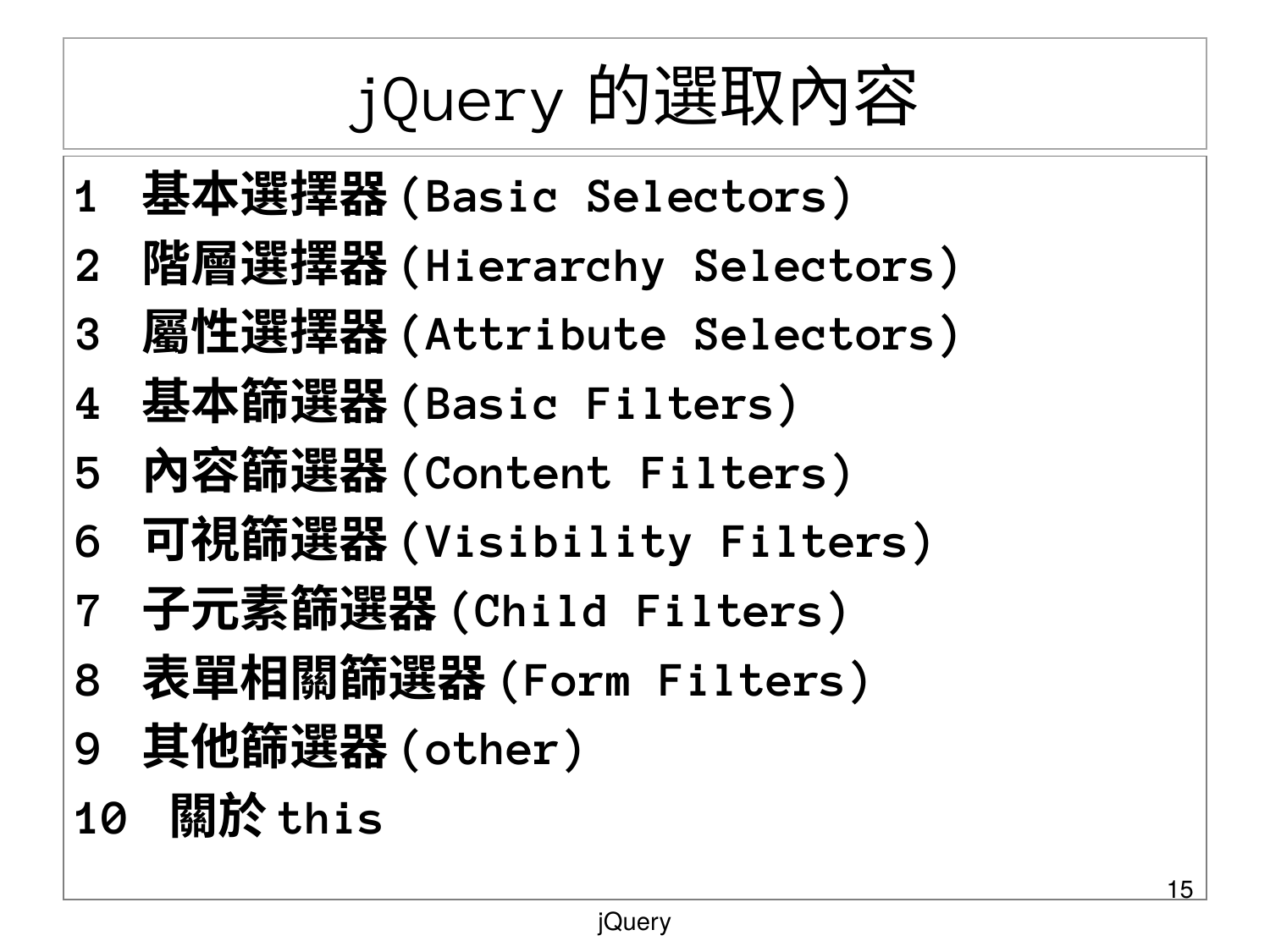

# jQuery的選取內容
1 基本選擇器(Basic Selectors)
2 階層選擇器(Hierarchy Selectors)
3 屬性選擇器(Attribute Selectors)
4 基本篩選器(Basic Filters)
5 內容篩選器(Content Filters)
6 可視篩選器(Visibility Filters)
7 子元素篩選器(Child Filters)
8 表單相關篩選器(Form Filters)
9 其他篩選器(other)
10 關於this

15
jQuery